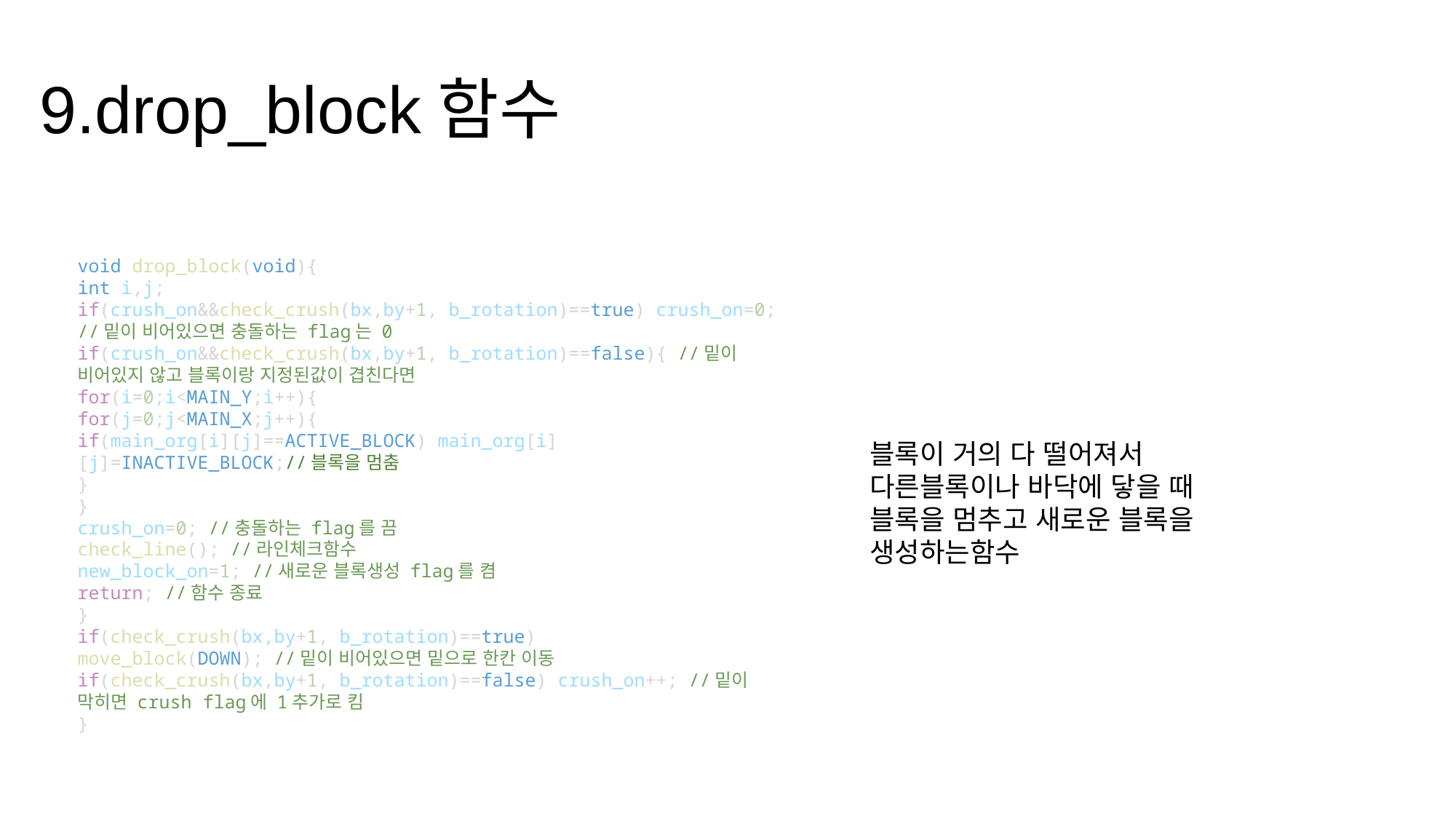

# 9.drop_block함수
void drop_block(void){
int i,j;
if(crush_on&&check_crush(bx,by+1, b_rotation)==true) crush_on=0; //밑이 비어있으면 충돌하는 flag는 0
if(crush_on&&check_crush(bx,by+1, b_rotation)==false){ //밑이 비어있지 않고 블록이랑 지정된값이 겹친다면
for(i=0;i<MAIN_Y;i++){
for(j=0;j<MAIN_X;j++){
if(main_org[i][j]==ACTIVE_BLOCK) main_org[i][j]=INACTIVE_BLOCK;//블록을 멈춤
}
}
crush_on=0; //충돌하는 flag를 끔
check_line(); //라인체크함수
new_block_on=1; //새로운 블록생성 flag를 켬
return; //함수 종료
}
if(check_crush(bx,by+1, b_rotation)==true) move_block(DOWN); //밑이 비어있으면 밑으로 한칸 이동
if(check_crush(bx,by+1, b_rotation)==false) crush_on++; //밑이 막히면 crush flag에 1추가로 킴
}
블록이 거의 다 떨어져서
다른블록이나 바닥에 닿을 때
블록을 멈추고 새로운 블록을
생성하는함수